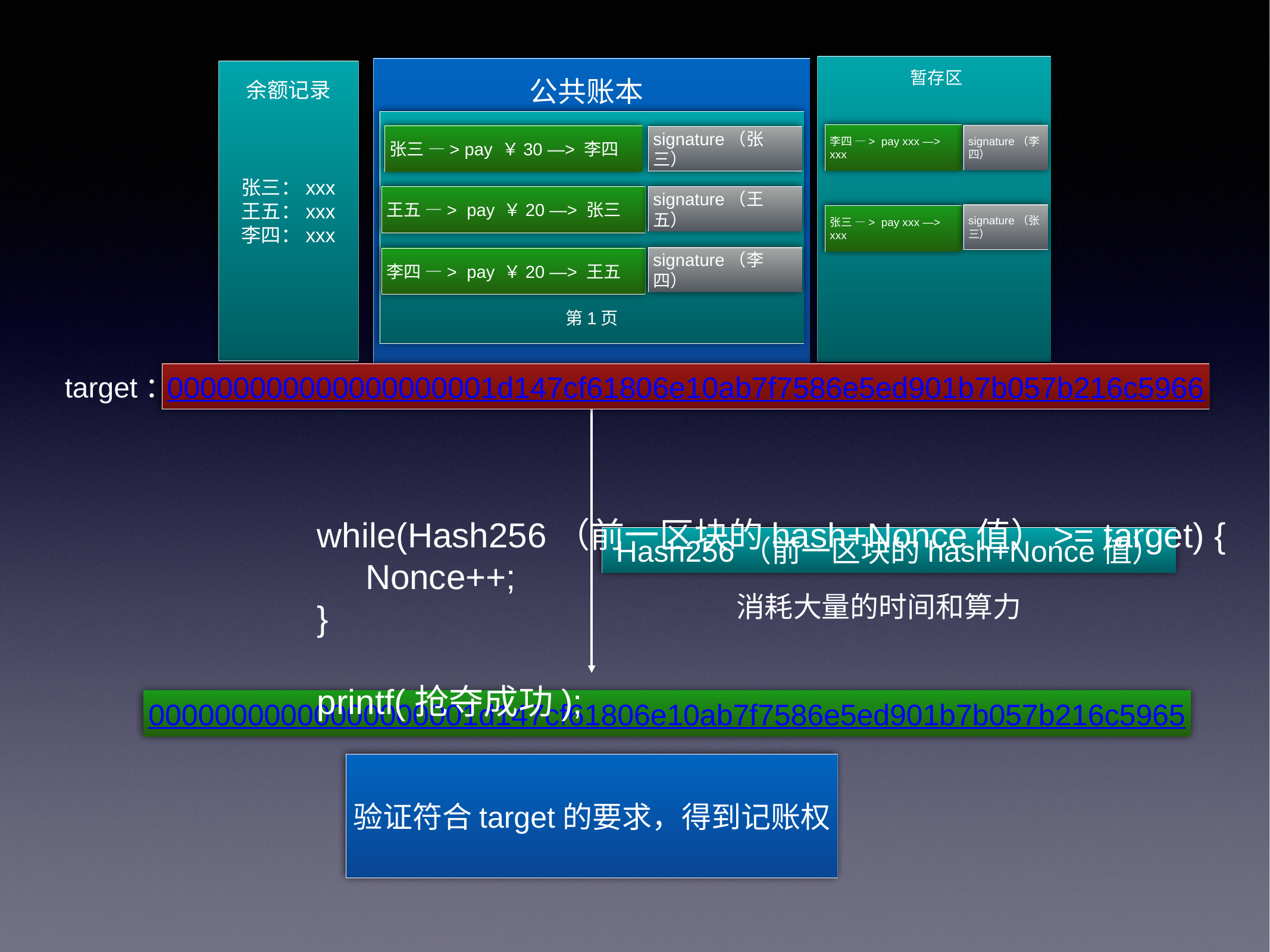

暂存区

李四 —>  pay xxx —> xxx
signature（李四）
signature（张三）
张三 —>  pay xxx —> xxx
公共账本

张三：xxx
王五：xxx
李四：xxx
余额记录

张三 —> pay ￥30 —> 李四
signature（张三）
王五 —>  pay ￥20 —> 张三
signature（王五）
signature（李四）
李四 —>  pay ￥20 —> 王五
第1页
target：
00000000000000000001d147cf61806e10ab7f7586e5ed901b7b057b216c5966

Hash256（前一区块的hash+Nonce值）
消耗大量的时间和算力
00000000000000000001d147cf61806e10ab7f7586e5ed901b7b057b216c5965
验证符合target的要求，得到记账权
while(Hash256（前一区块的hash+Nonce值）>= target) {
     Nonce++;
}

printf(抢夺成功);